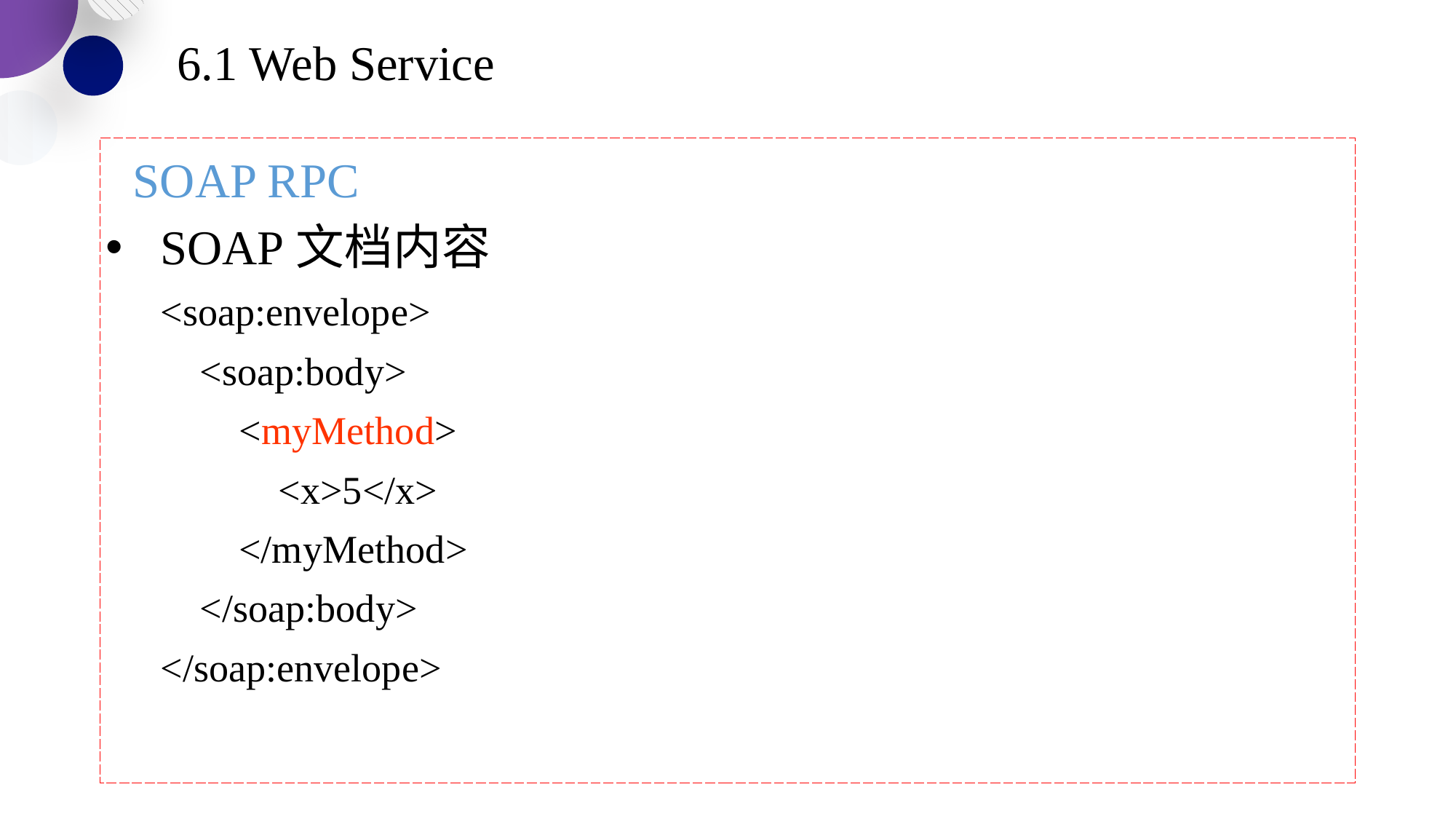

6.1 Web Service

SOAP文档内容
<soap:envelope>
    <soap:body>
        <myMethod>
            <x>5</x>
        </myMethod>
    </soap:body>
</soap:envelope>

# SOAP RPC